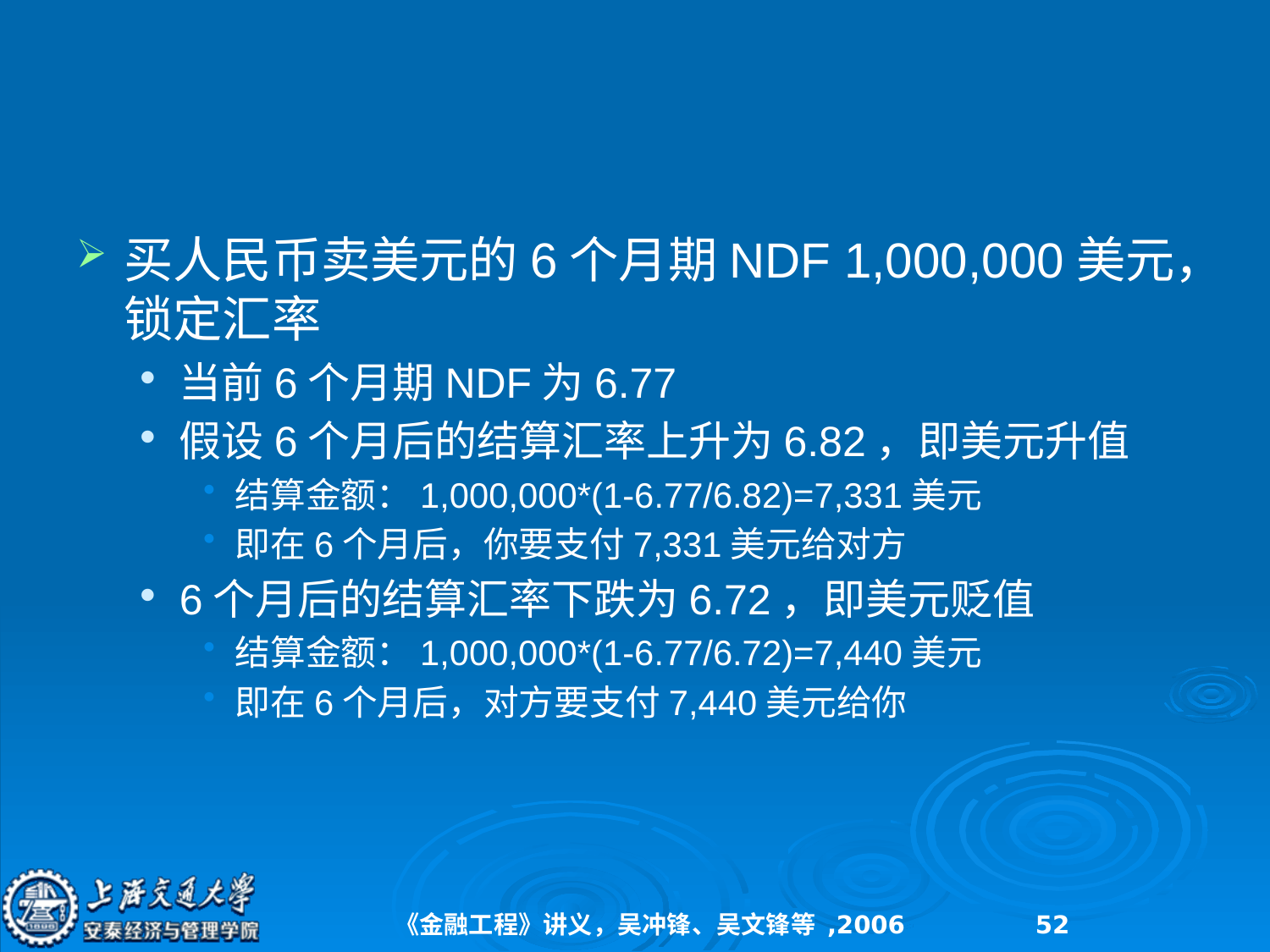

#
买人民币卖美元的6个月期NDF 1,000,000美元，锁定汇率
当前6个月期NDF为6.77
假设6个月后的结算汇率上升为6.82，即美元升值
结算金额：1,000,000*(1-6.77/6.82)=7,331美元
即在6个月后，你要支付7,331美元给对方
6个月后的结算汇率下跌为6.72，即美元贬值
结算金额：1,000,000*(1-6.77/6.72)=7,440美元
即在6个月后，对方要支付7,440美元给你